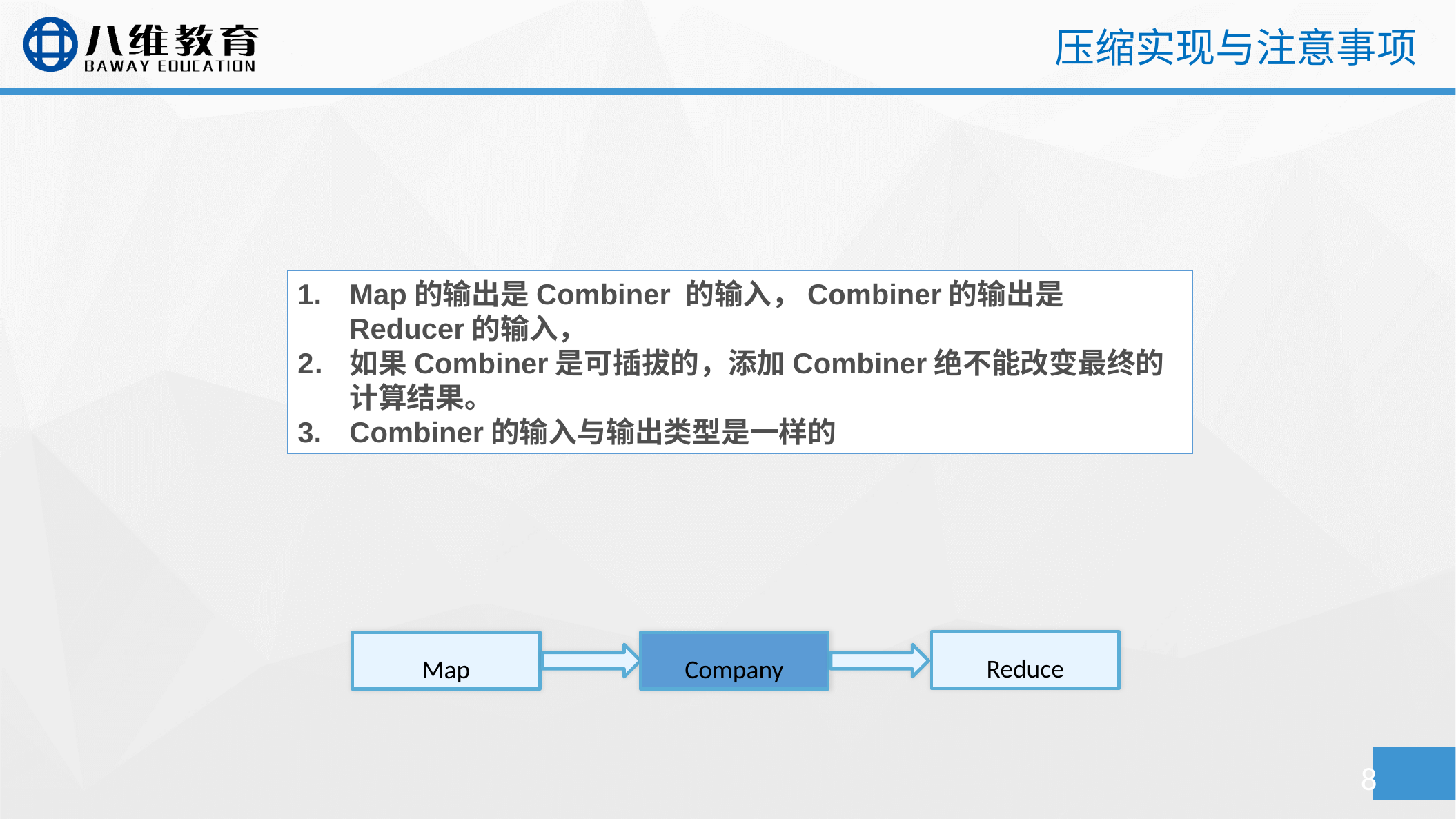

压缩实现与注意事项
Map的输出是Combiner 的输入，Combiner的输出是Reducer的输入，
如果Combiner是可插拔的，添加Combiner绝不能改变最终的计算结果。
Combiner的输入与输出类型是一样的
Reduce
Company
Map